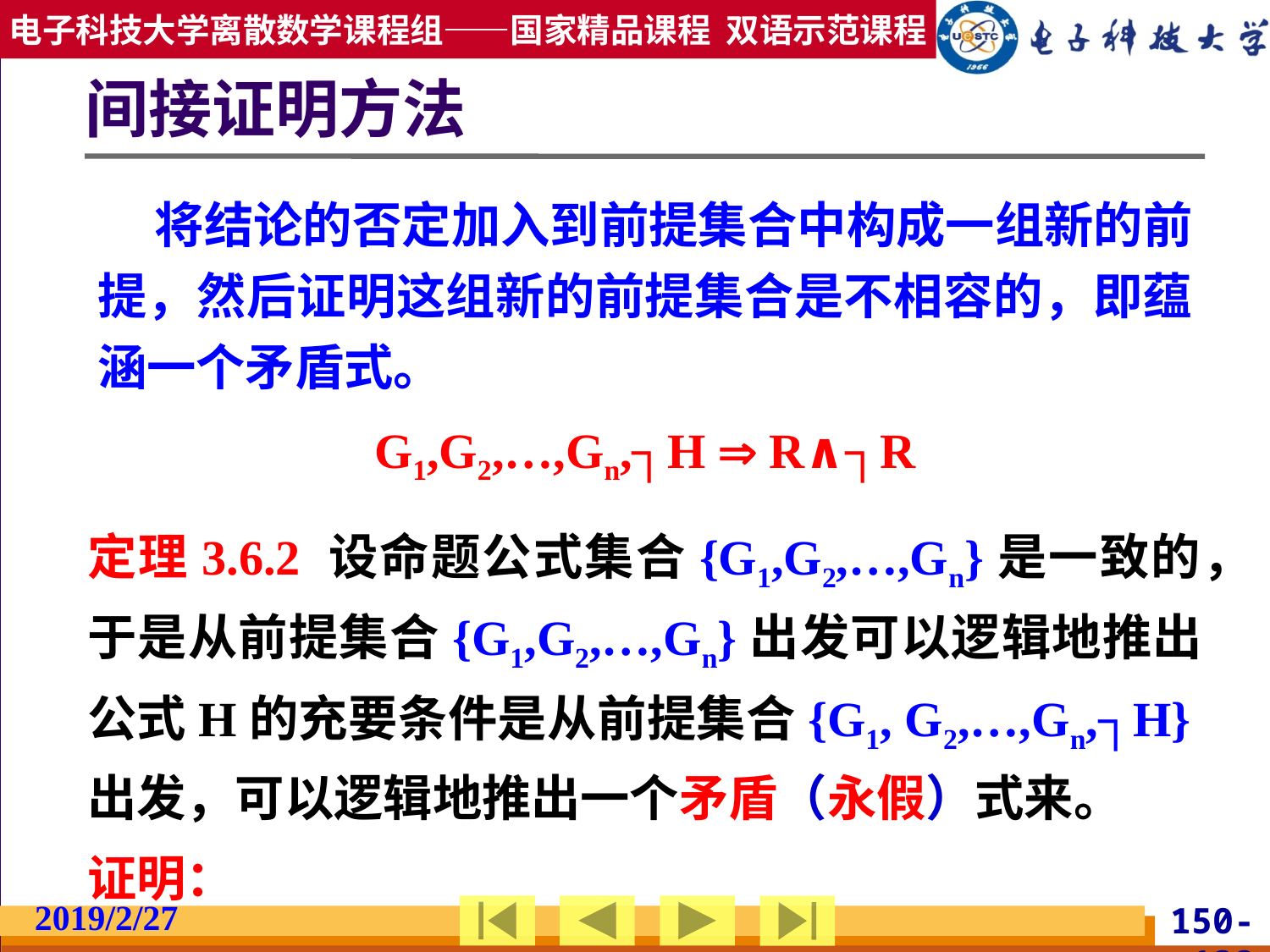

# 间接证明方法
    将结论的否定加入到前提集合中构成一组新的前提，然后证明这组新的前提集合是不相容的，即蕴涵一个矛盾式。
G1,G2,…,Gn,┐H ⇒ R∧┐R
定理3.6.2 设命题公式集合{G1,G2,…,Gn}是一致的，于是从前提集合{G1,G2,…,Gn}出发可以逻辑地推出公式H的充要条件是从前提集合{G1, G2,…,Gn,┐H}出发，可以逻辑地推出一个矛盾（永假）式来。
证明：
2019/2/27